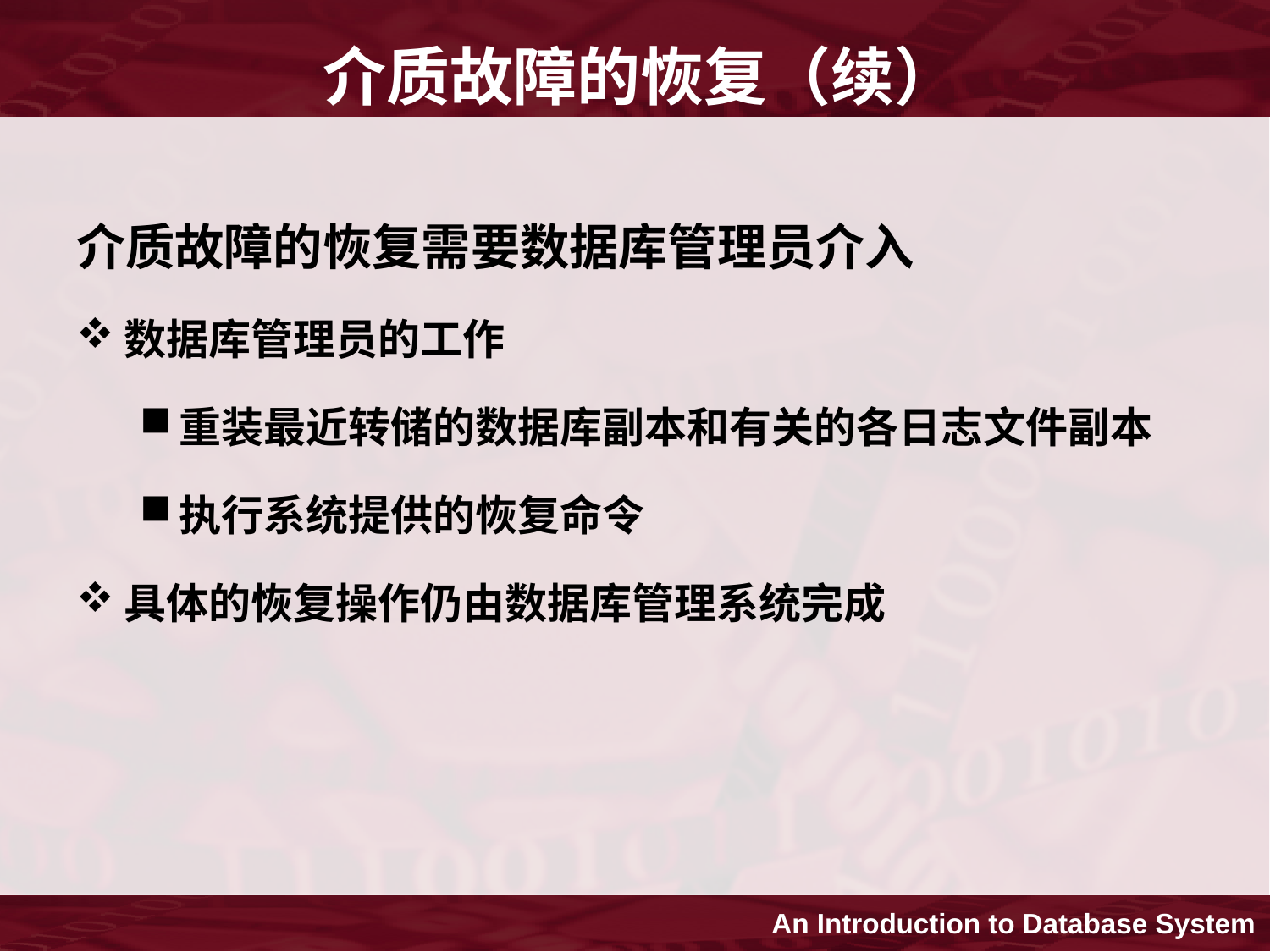

# 介质故障的恢复（续）
介质故障的恢复需要数据库管理员介入
数据库管理员的工作
重装最近转储的数据库副本和有关的各日志文件副本
执行系统提供的恢复命令
具体的恢复操作仍由数据库管理系统完成